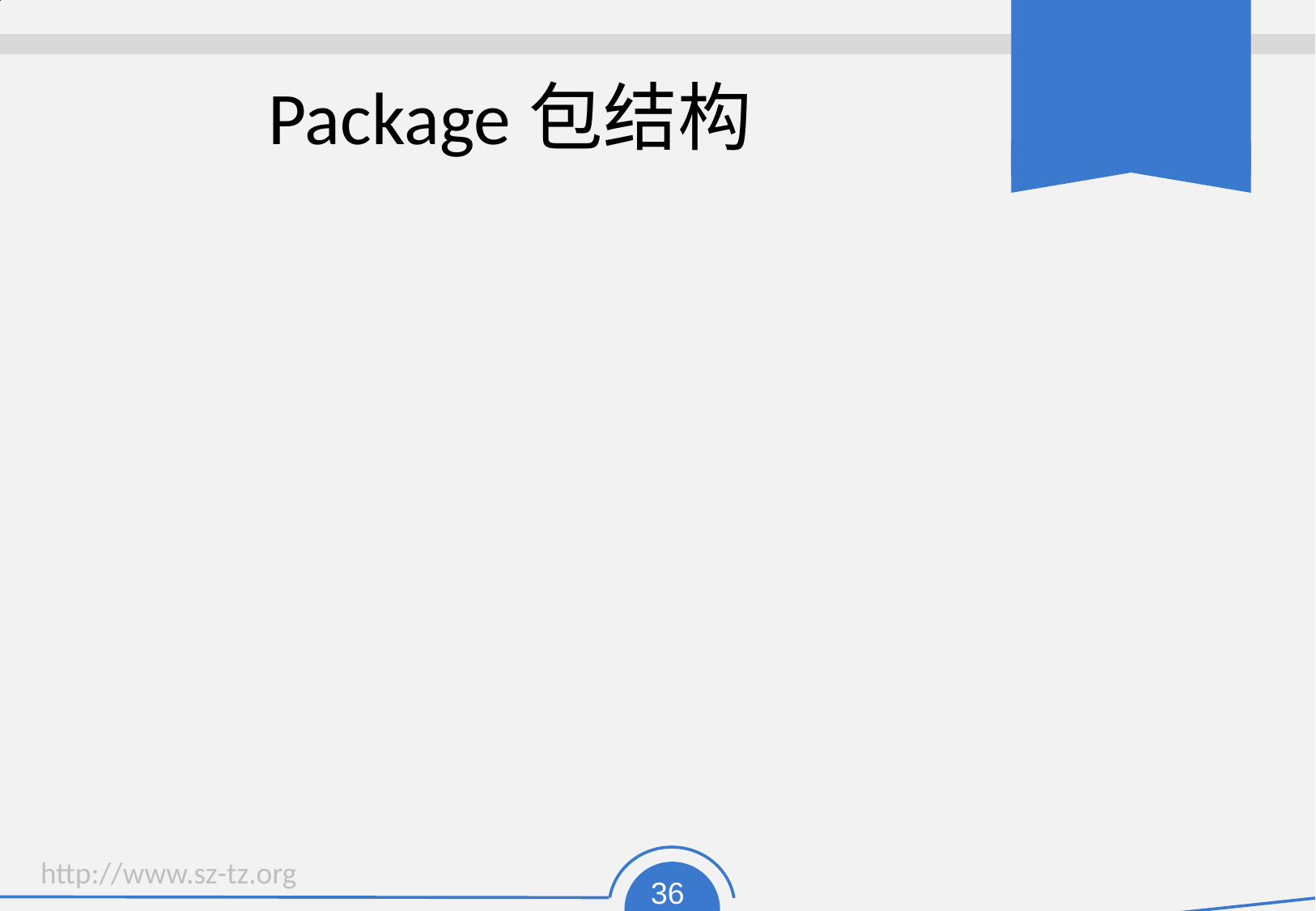

# Package包结构
Package  a.b.c;
public class HelloWorld{

    public static void main(String args[]){
    System.out.println(“Hello World!”);
    }
}
将生成的字节码文件以包结构形式来存放，用于方便管理类文件
Package 必须要写在源文件第一行，注释除外